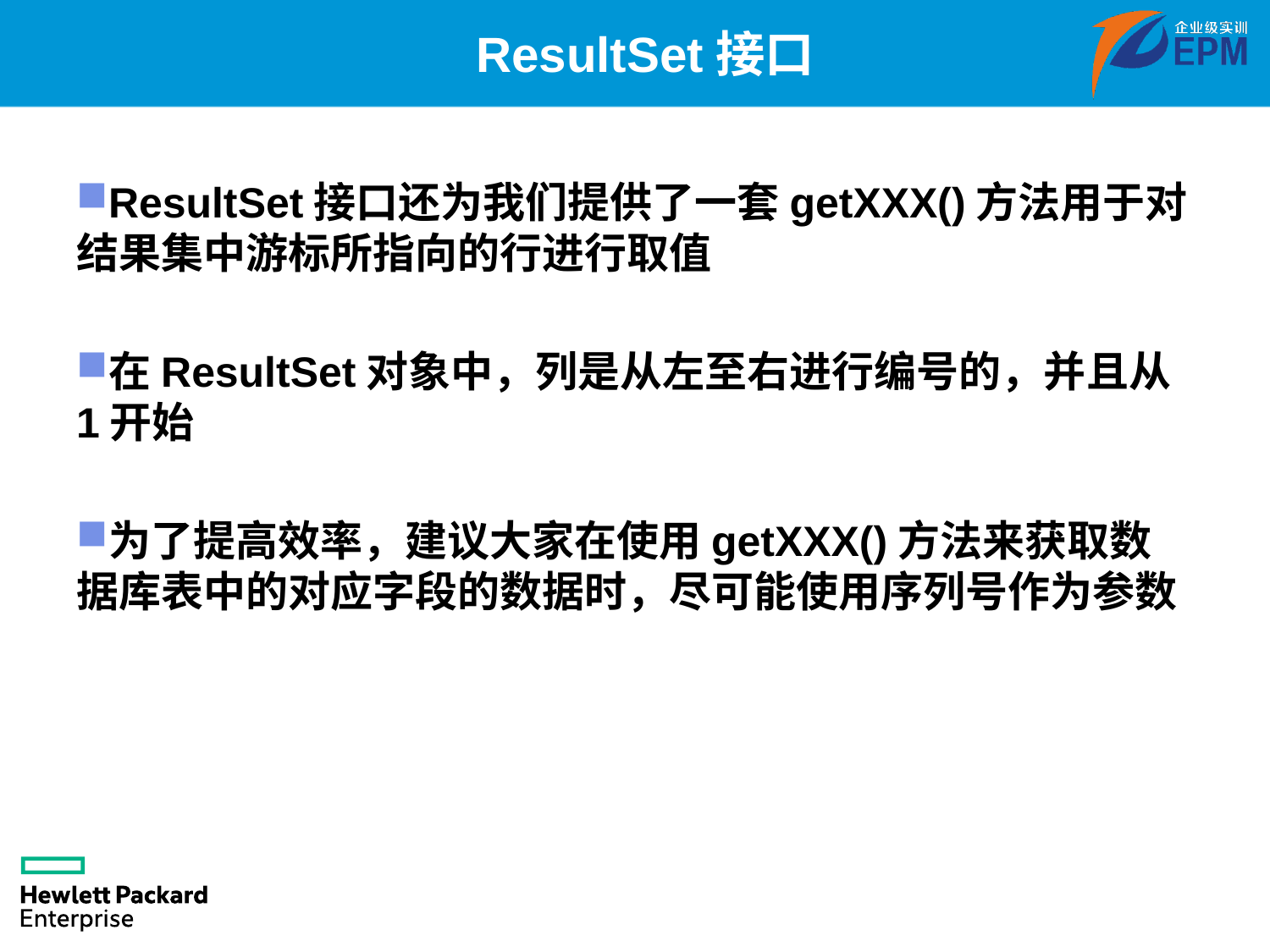

# ResultSet接口
ResultSet接口还为我们提供了一套getXXX()方法用于对结果集中游标所指向的行进行取值

在ResultSet对象中，列是从左至右进行编号的，并且从1开始

为了提高效率，建议大家在使用getXXX()方法来获取数据库表中的对应字段的数据时，尽可能使用序列号作为参数